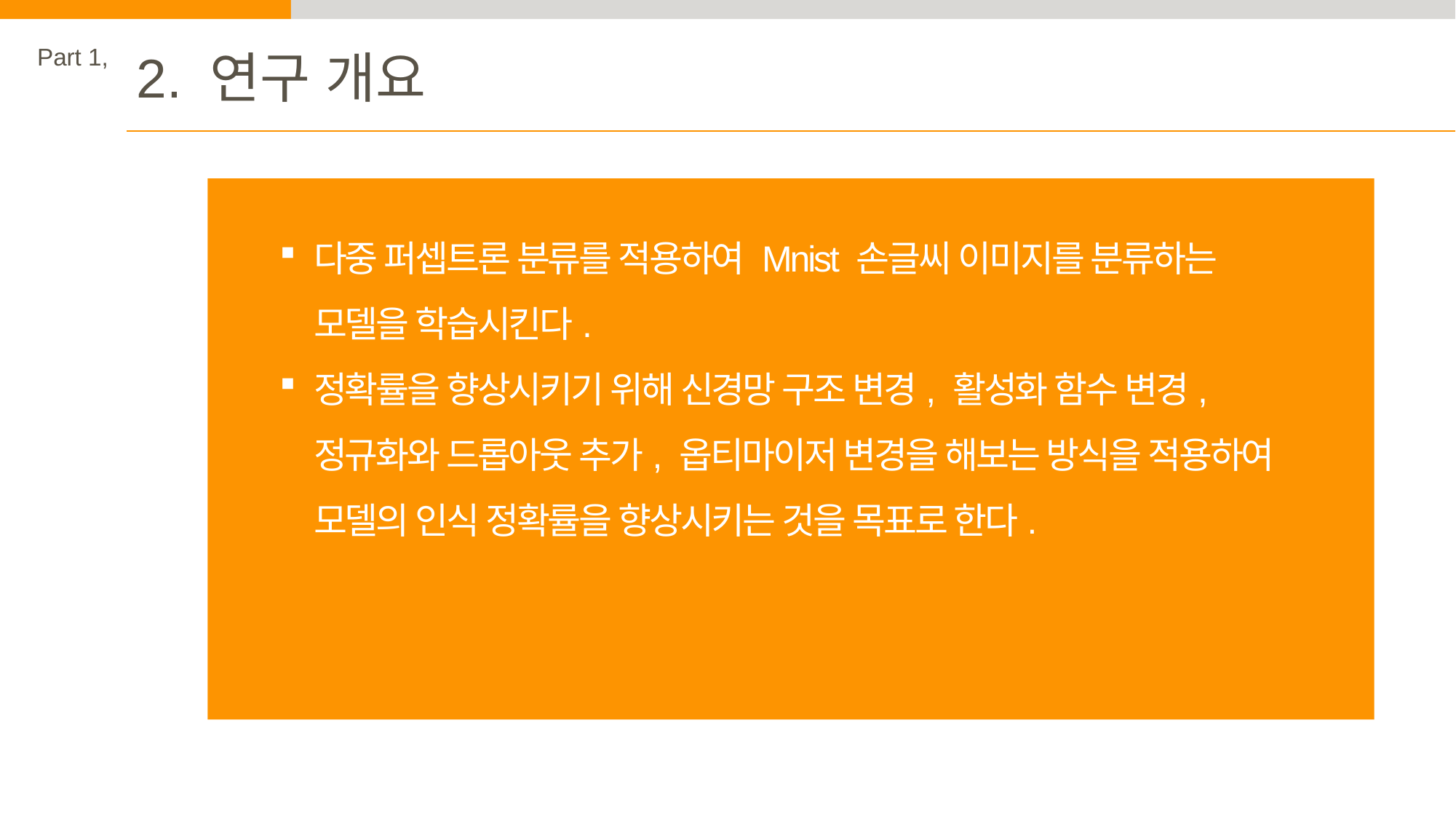

Part 1,
2. 연구 개요

다중 퍼셉트론 분류를 적용하여 Mnist 손글씨 이미지를 분류하는
모델을 학습시킨다.
정확률을 향상시키기 위해 신경망 구조 변경, 활성화 함수 변경,
정규화와 드롭아웃 추가, 옵티마이저 변경을 해보는 방식을 적용하여
모델의 인식 정확률을 향상시키는 것을 목표로 한다.